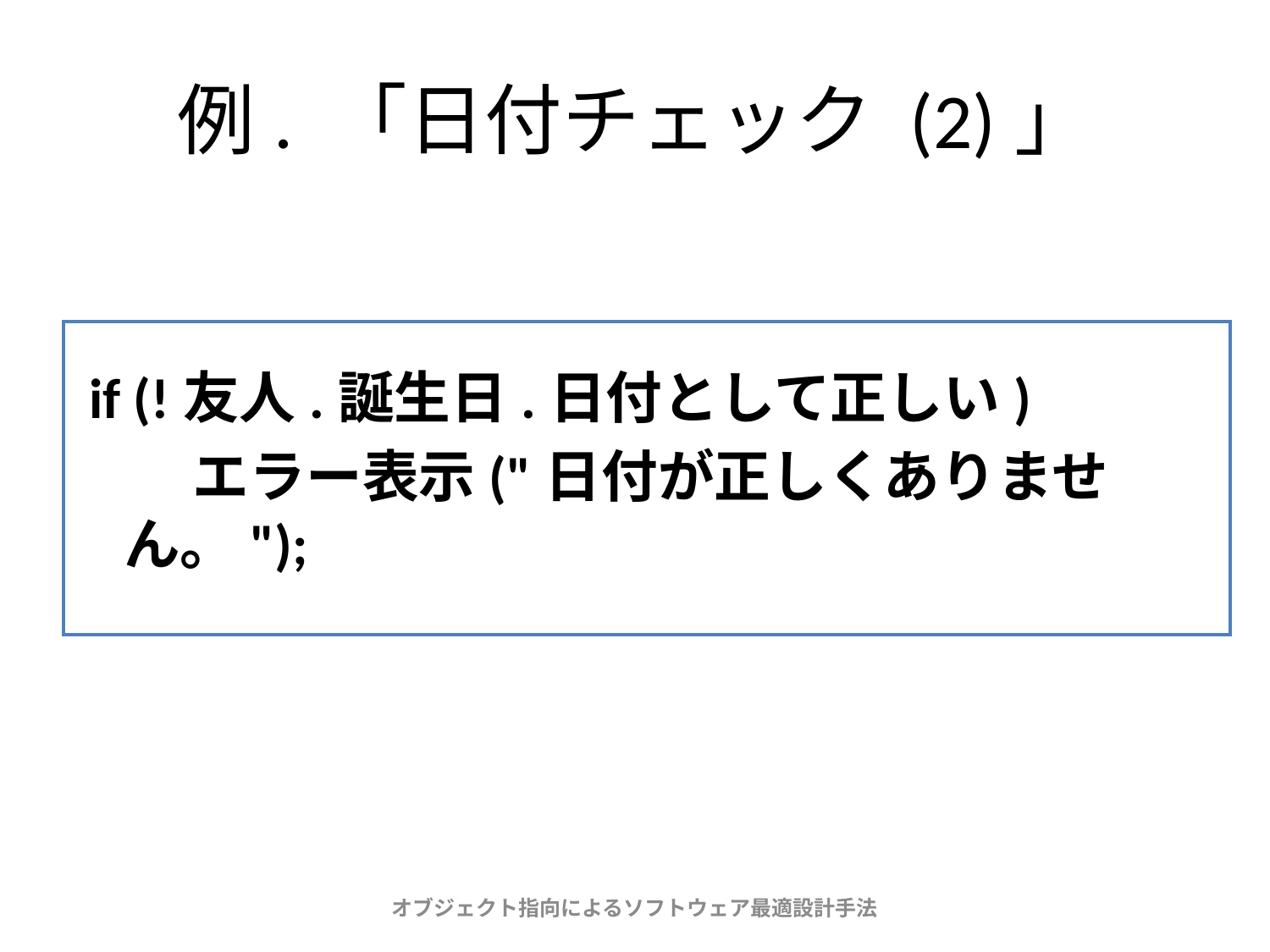

# 例. 「日付チェック (2)」

 if (!友人.誕生日.日付として正しい)
        エラー表示("日付が正しくありません。");
オブジェクト指向によるソフトウェア最適設計手法